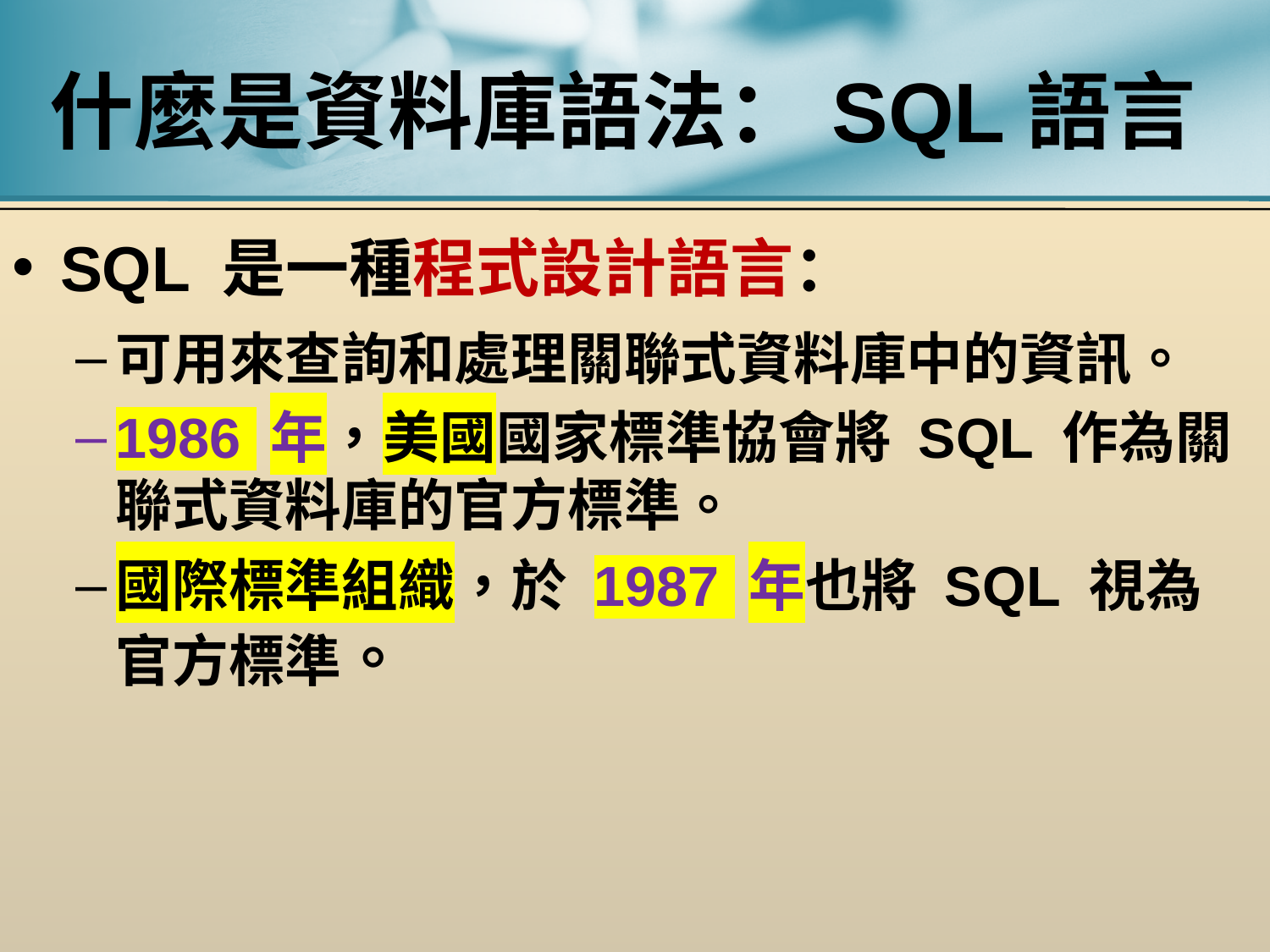

# 什麼是資料庫語法：SQL語言
SQL 是一種程式設計語言：
可用來查詢和處理關聯式資料庫中的資訊。
1986 年，美國國家標準協會將 SQL 作為關聯式資料庫的官方標準。
國際標準組織，於 1987 年也將 SQL 視為官方標準。